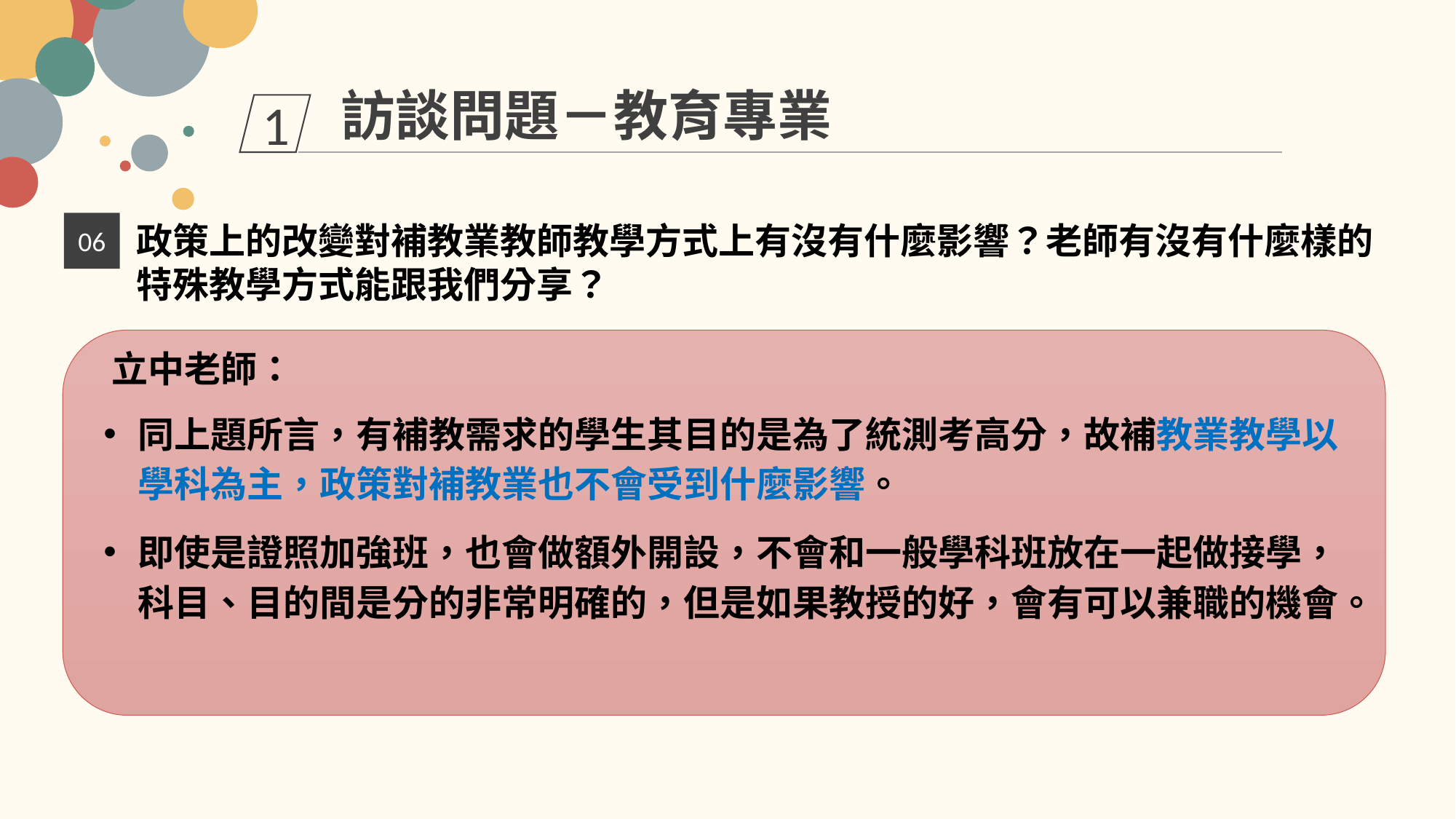

訪談問題－教育專業
1
政策上的改變對補教業教師教學方式上有沒有什麼影響？老師有沒有什麼樣的特殊教學方式能跟我們分享？
06

立中老師：
同上題所言，有補教需求的學生其目的是為了統測考高分，故補教業教學以學科為主，政策對補教業也不會受到什麼影響。
即使是證照加強班，也會做額外開設，不會和一般學科班放在一起做接學，科目、目的間是分的非常明確的，但是如果教授的好，會有可以兼職的機會。